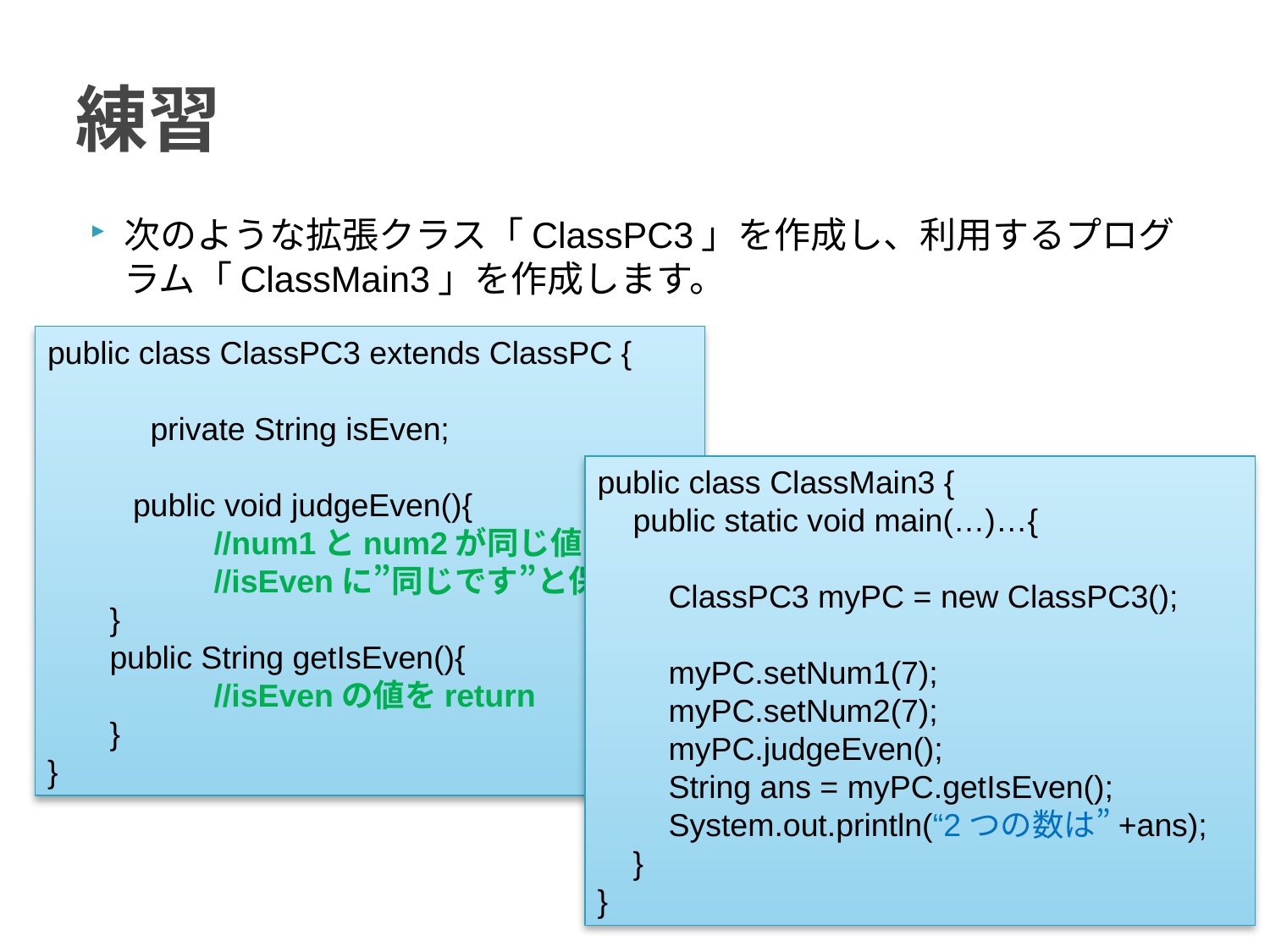

# 練習
次のような拡張クラス「ClassPC3」を作成し、利用するプログラム「ClassMain3」を作成します。
public class ClassPC3 extends ClassPC {

　　　private String isEven;

　　  public void judgeEven(){
　　　　　//num1とnum2が同じ値なら
　　　　　//isEvenに”同じです”と保存
       }
       public String getIsEven(){
　　　　　//isEvenの値をreturn
       }
}
public class ClassMain3 {
    public static void main(…)…{

        ClassPC3 myPC = new ClassPC3();

        myPC.setNum1(7);
        myPC.setNum2(7);
        myPC.judgeEven();
        String ans = myPC.getIsEven();
        System.out.println(“2つの数は”+ans);
    }
}